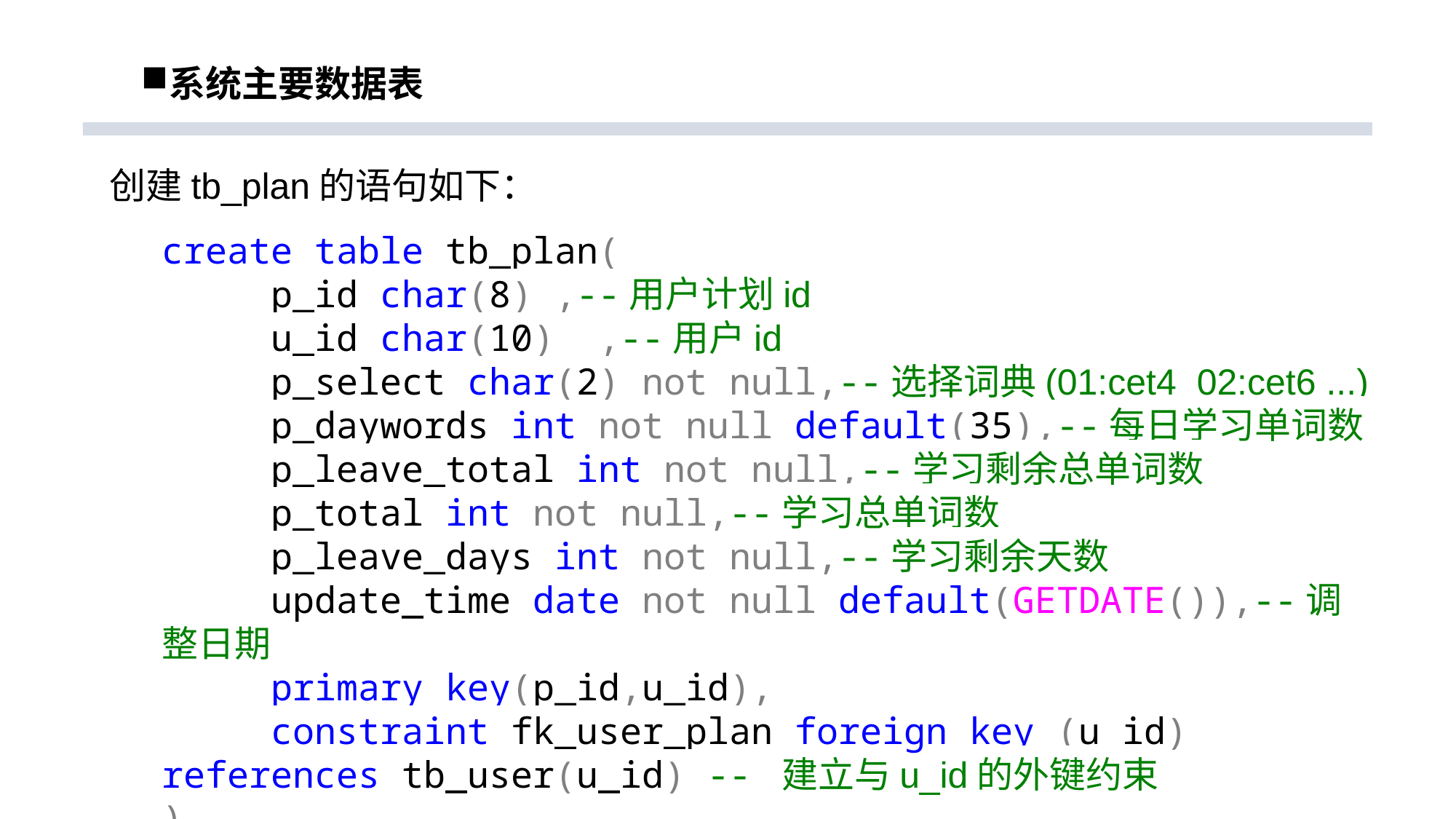

# 系统主要数据表
创建tb_plan的语句如下：
create table tb_plan(
	p_id char(8) ,--用户计划id
	u_id char(10)  ,--用户id
	p_select char(2) not null,--选择词典(01:cet4  02:cet6 ...)
	p_daywords int not null default(35),--每日学习单词数
	p_leave_total int not null,--学习剩余总单词数
	p_total int not null,--学习总单词数
	p_leave_days int not null,--学习剩余天数
	update_time date not null default(GETDATE()),--调整日期
	primary key(p_id,u_id),
	constraint fk_user_plan foreign key (u_id) references tb_user(u_id) -- 建立与u_id的外键约束
)